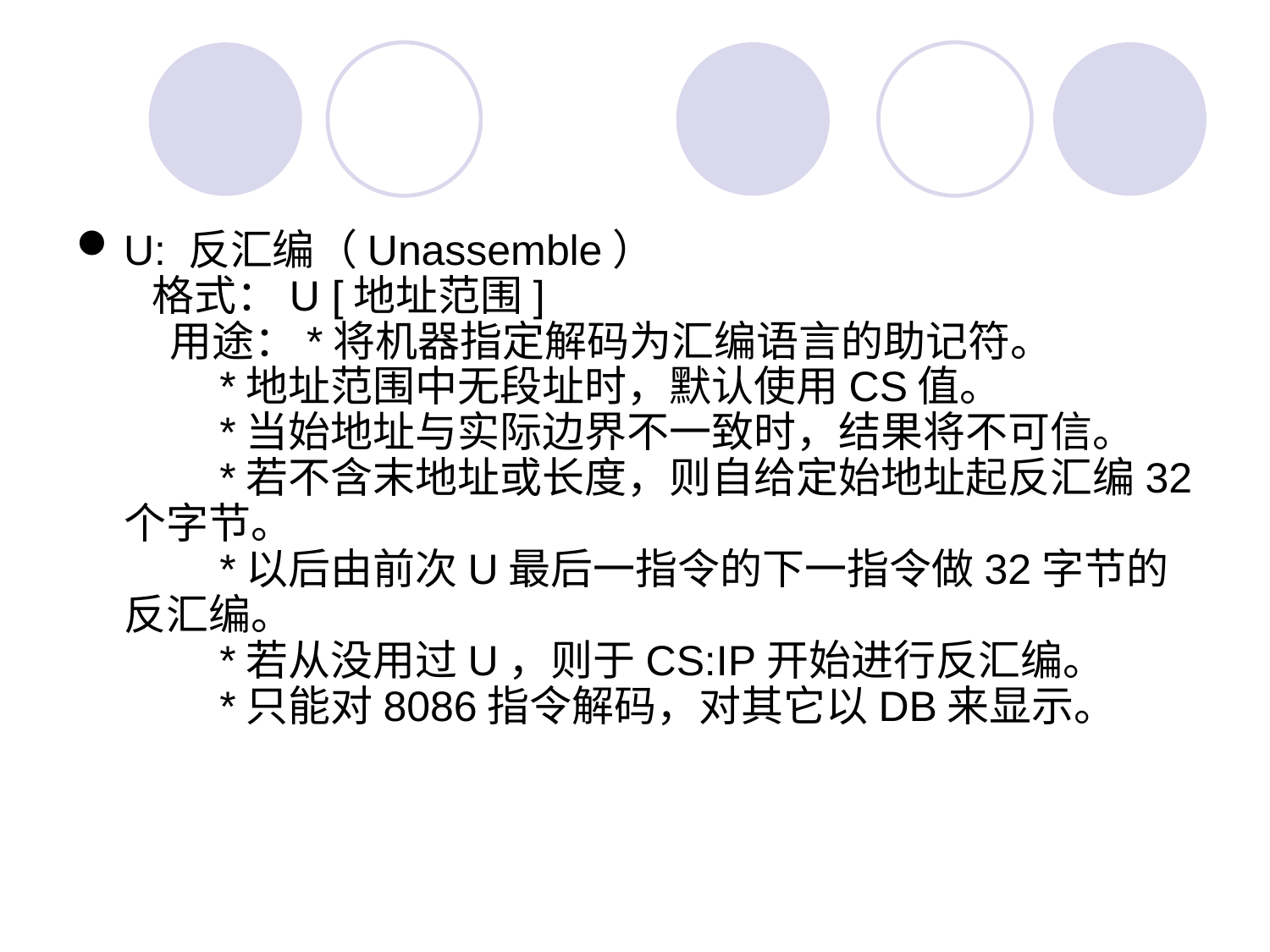

#
U: 反汇编（Unassemble）
   格式：U [地址范围]
   用途：*将机器指定解码为汇编语言的助记符。
         *地址范围中无段址时，默认使用CS值。
         *当始地址与实际边界不一致时，结果将不可信。
         *若不含末地址或长度，则自给定始地址起反汇编32个字节。
         *以后由前次U最后一指令的下一指令做32字节的反汇编。
         *若从没用过U，则于CS:IP开始进行反汇编。
         *只能对8086指令解码，对其它以DB来显示。